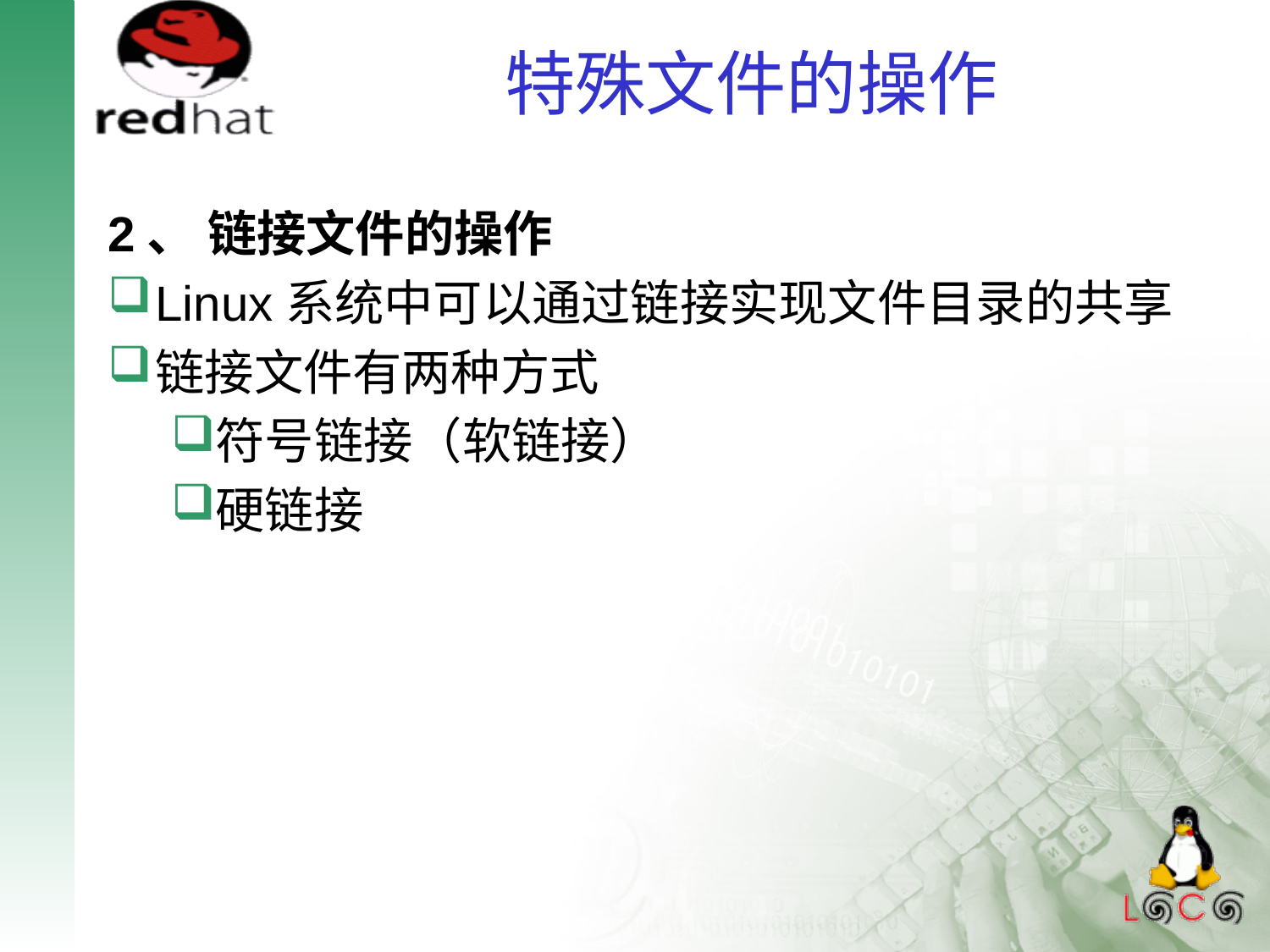

# 特殊文件的操作
2、 链接文件的操作
Linux系统中可以通过链接实现文件目录的共享
链接文件有两种方式
符号链接（软链接）
硬链接